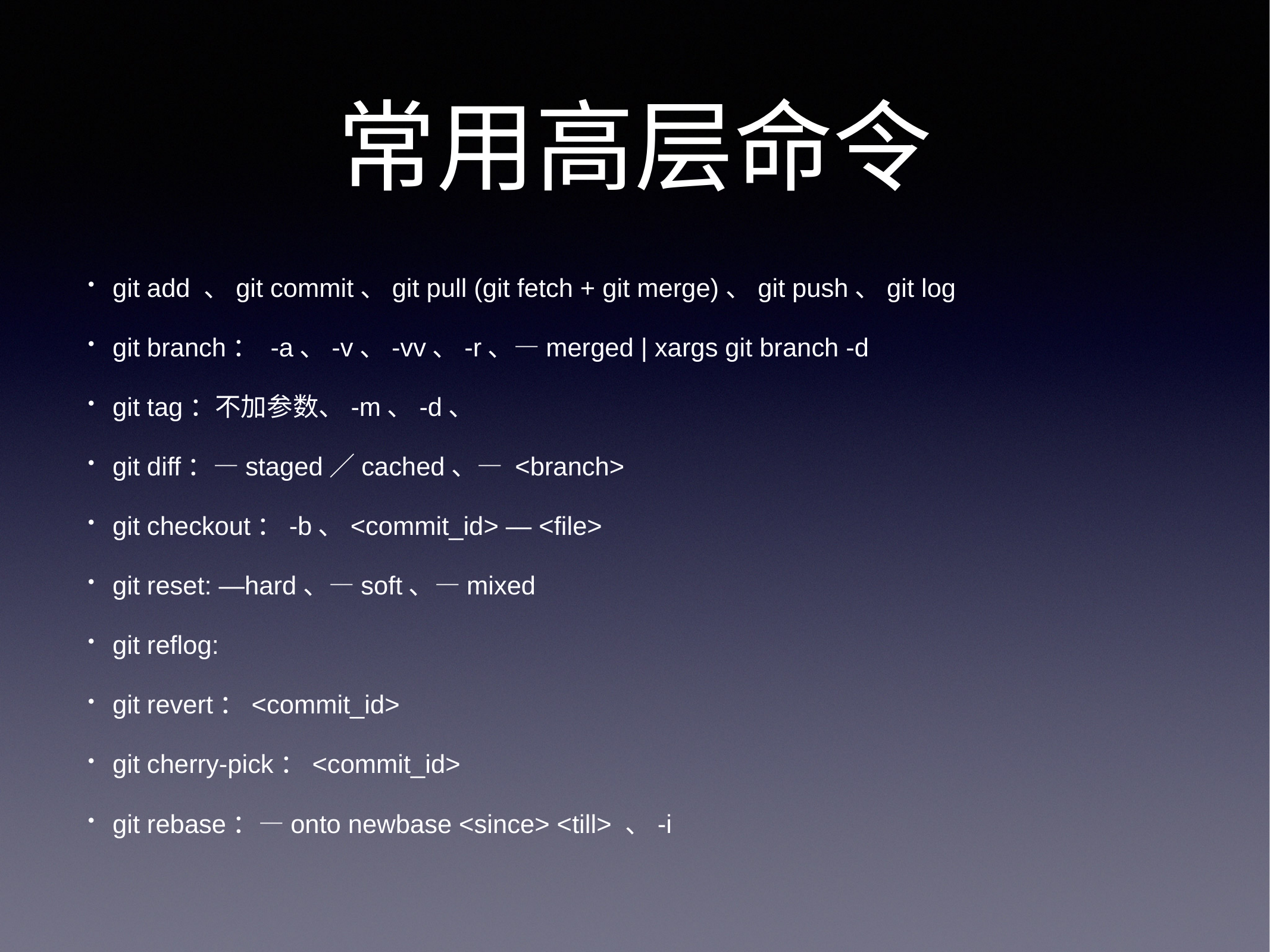

# 常用高层命令
git add 、git commit、git pull (git fetch + git merge)、git push、git log
git branch： -a、-v、-vv、-r、—merged | xargs git branch -d
git tag：不加参数、-m、-d、
git diff：—staged／cached、— <branch>
git checkout：-b、<commit_id> — <file>
git reset: —hard、—soft、—mixed
git reflog:
git revert：<commit_id>
git cherry-pick：<commit_id>
git rebase：—onto newbase <since> <till> 、-i